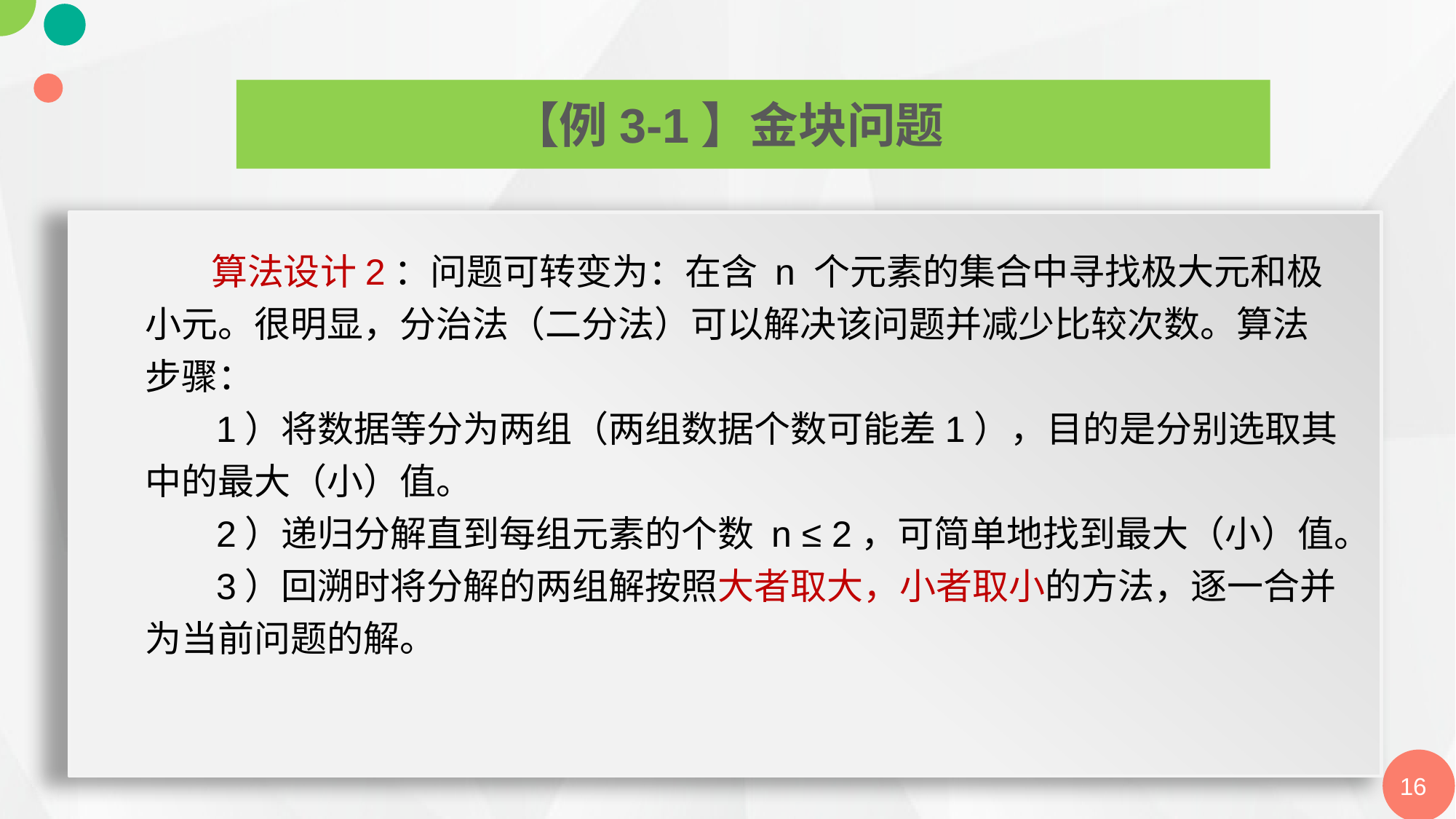

算法设计2：问题可转变为：在含 n 个元素的集合中寻找极大元和极小元。很明显，分治法（二分法）可以解决该问题并减少比较次数。算法步骤：
       1）将数据等分为两组（两组数据个数可能差1），目的是分别选取其中的最大（小）值。
       2）递归分解直到每组元素的个数 n ≤ 2，可简单地找到最大（小）值。
       3）回溯时将分解的两组解按照大者取大，小者取小的方法，逐一合并为当前问题的解。

【例3-1】金块问题